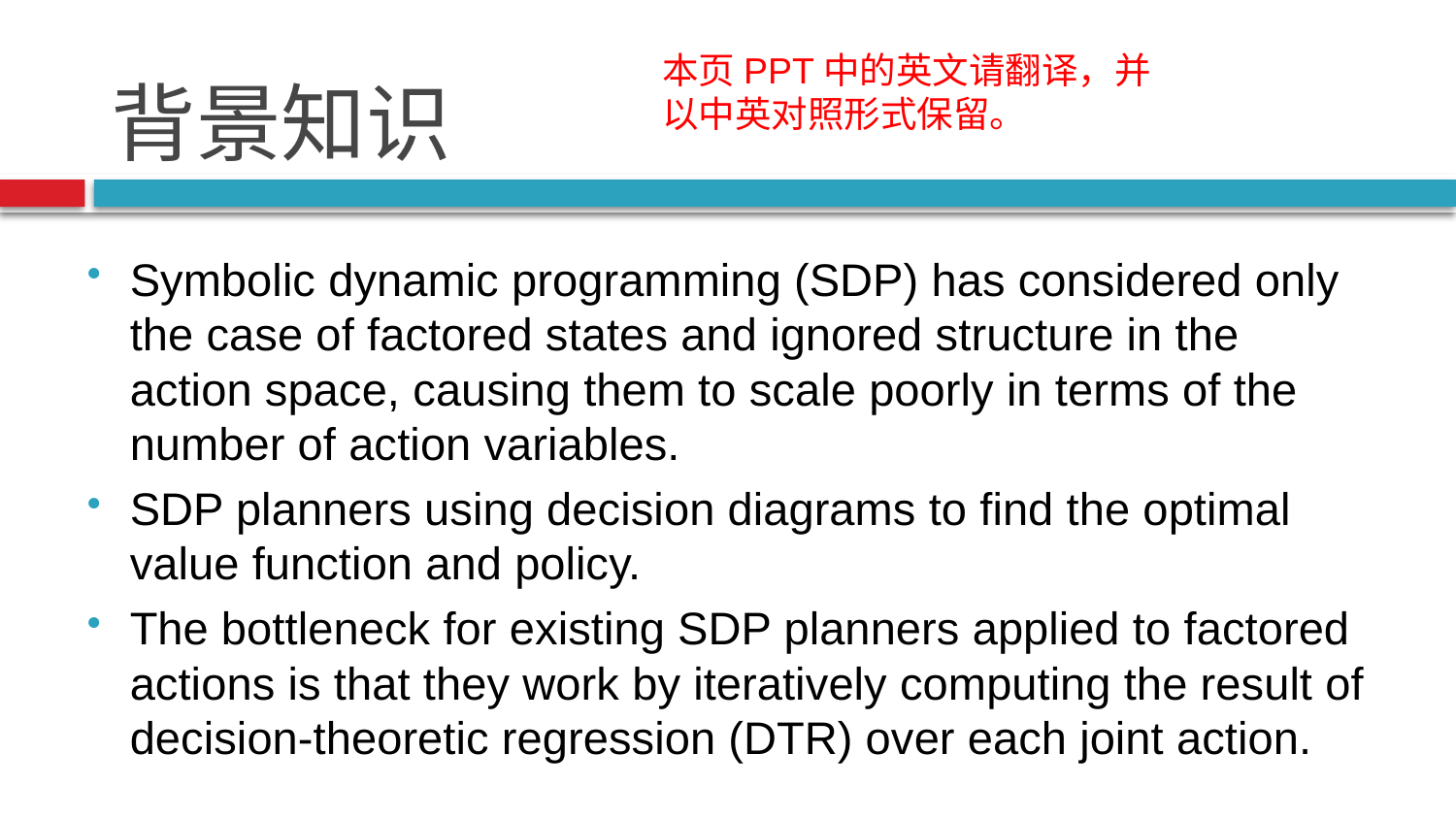

# 背景知识
本页PPT中的英文请翻译，并以中英对照形式保留。
Symbolic dynamic programming (SDP) has considered only the case of factored states and ignored structure in the action space, causing them to scale poorly in terms of the number of action variables.
SDP planners using decision diagrams to find the optimal value function and policy.
The bottleneck for existing SDP planners applied to factored actions is that they work by iteratively computing the result of decision-theoretic regression (DTR) over each joint action.